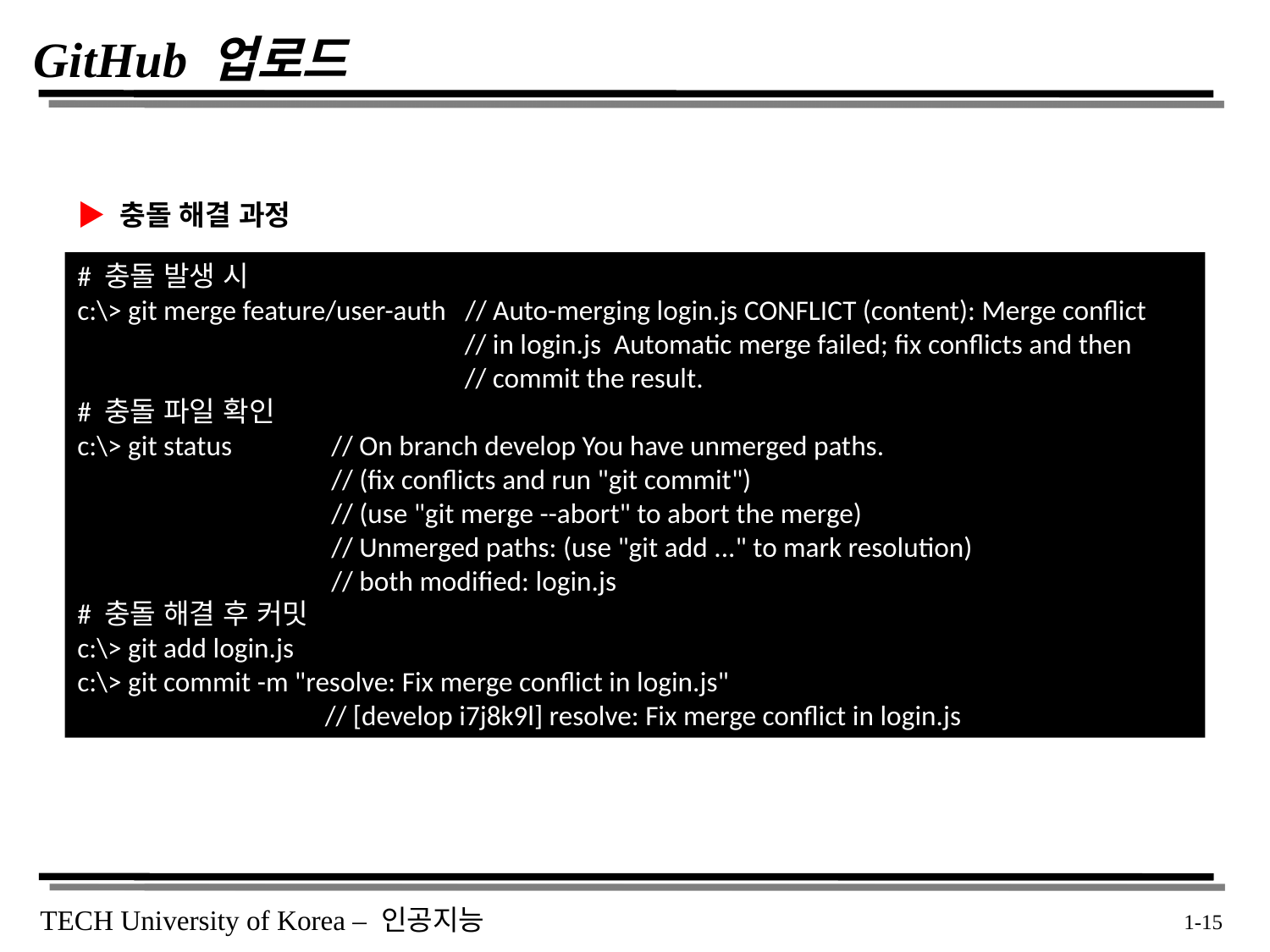

# GitHub 업로드
▶ 충돌 해결 과정
# 충돌 발생 시
c:\> git merge feature/user-auth   // Auto-merging login.js CONFLICT (content): Merge conflict
                                                             // in login.js  Automatic merge failed; fix conflicts and then
			 // commit the result.
# 충돌 파일 확인
c:\> git status	// On branch develop You have unmerged paths.
		// (fix conflicts and run "git commit")
                                        // (use "git merge --abort" to abort the merge)
                                        // Unmerged paths: (use "git add ..." to mark resolution)
                                        // both modified: login.js
# 충돌 해결 후 커밋
c:\> git add login.js
c:\> git commit -m "resolve: Fix merge conflict in login.js"
                                       // [develop i7j8k9l] resolve: Fix merge conflict in login.js
 1-15